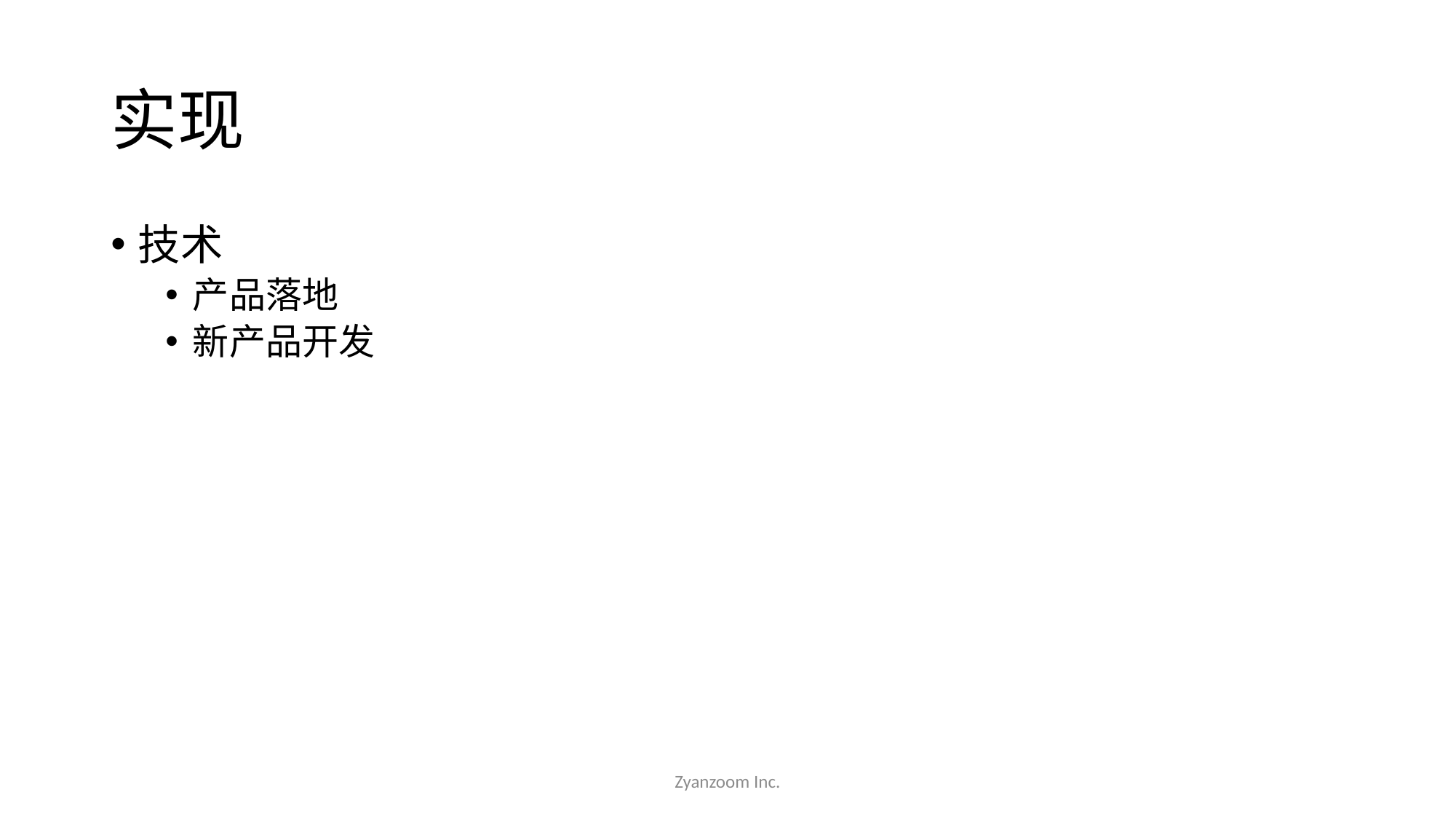

# 实现
技术
产品落地
新产品开发
Zyanzoom Inc.